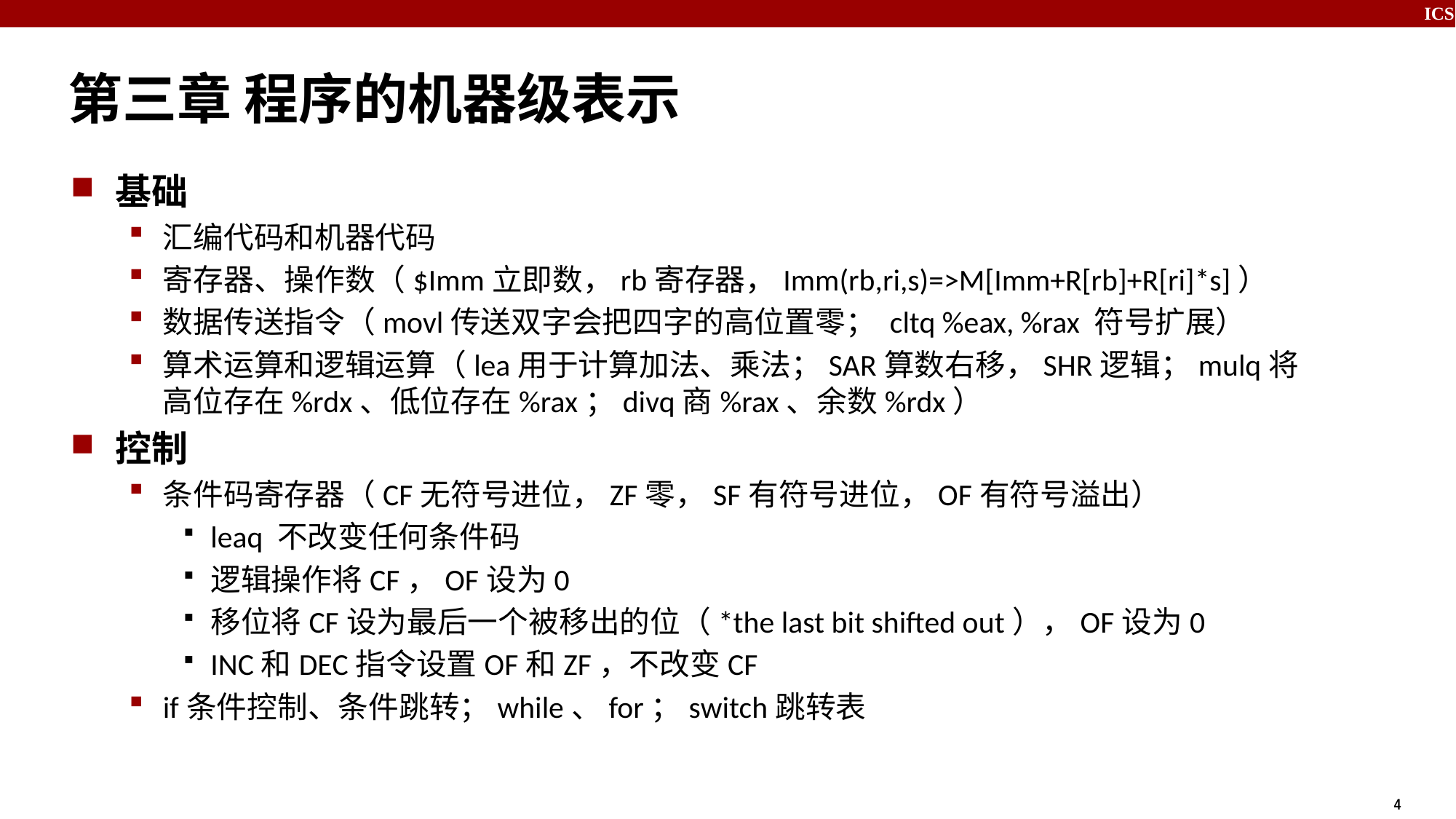

# 第三章 程序的机器级表示
基础
汇编代码和机器代码
寄存器、操作数（$Imm立即数，rb寄存器，Imm(rb,ri,s)=>M[Imm+R[rb]+R[ri]*s]）
数据传送指令（movl传送双字会把四字的高位置零； cltq %eax, %rax 符号扩展）
算术运算和逻辑运算（lea用于计算加法、乘法；SAR算数右移，SHR逻辑；mulq将高位存在%rdx、低位存在%rax；divq商%rax、余数%rdx）
控制
条件码寄存器（CF无符号进位，ZF零，SF有符号进位，OF有符号溢出）
leaq 不改变任何条件码
逻辑操作将CF，OF设为0
移位将CF设为最后一个被移出的位（*the last bit shifted out），OF设为0
INC和DEC指令设置OF和ZF，不改变CF
if条件控制、条件跳转；while、for；switch跳转表